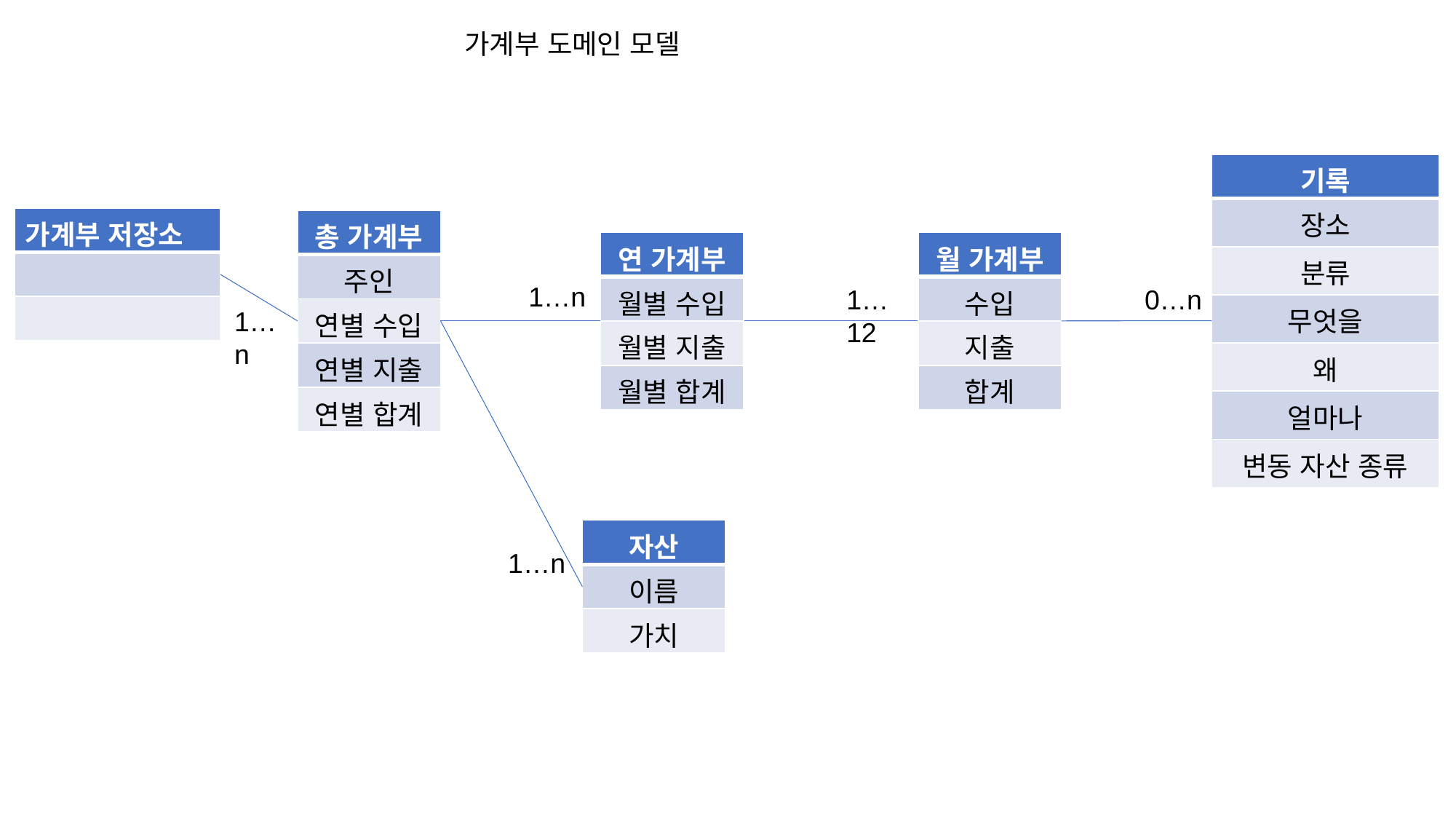

가계부 도메인 모델
| 기록 |
| --- |
| 장소 |
| 분류 |
| 무엇을 |
| 왜 |
| 얼마나 |
| 변동 자산 종류 |
| 가계부 저장소 |
| --- |
|  |
|  |
| 총 가계부 |
| --- |
| 주인 |
| 연별 수입 |
| 연별 지출 |
| 연별 합계 |
| 연 가계부 |
| --- |
| 월별 수입 |
| 월별 지출 |
| 월별 합계 |
| 월 가계부 |
| --- |
| 수입 |
| 지출 |
| 합계 |
1…n
1…12
0…n
1…n
| 자산 |
| --- |
| 이름 |
| 가치 |
1…n